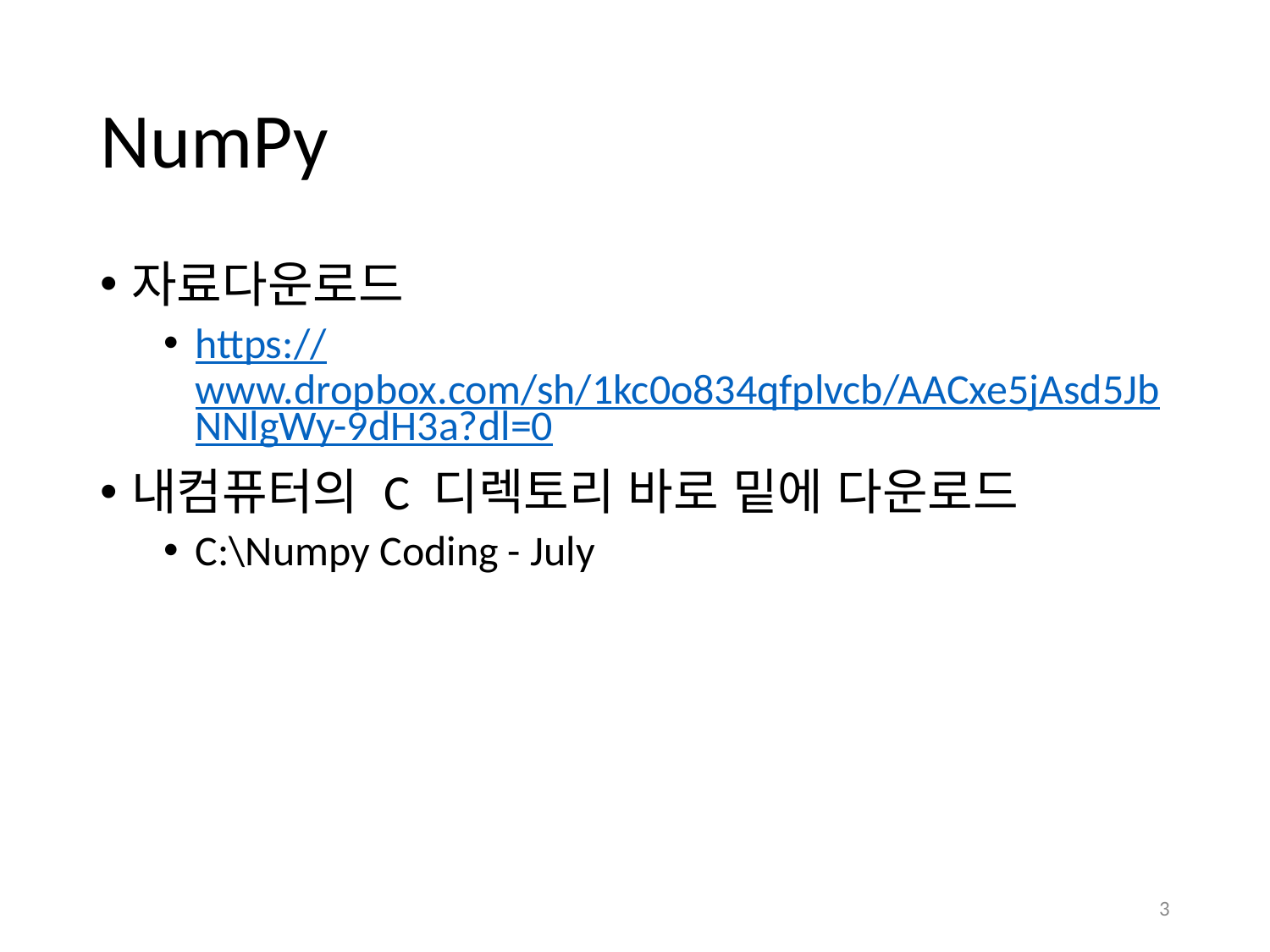

# NumPy
자료다운로드
https://www.dropbox.com/sh/1kc0o834qfplvcb/AACxe5jAsd5JbNNlgWy-9dH3a?dl=0
내컴퓨터의 C 디렉토리 바로 밑에 다운로드
C:\Numpy Coding - July

3